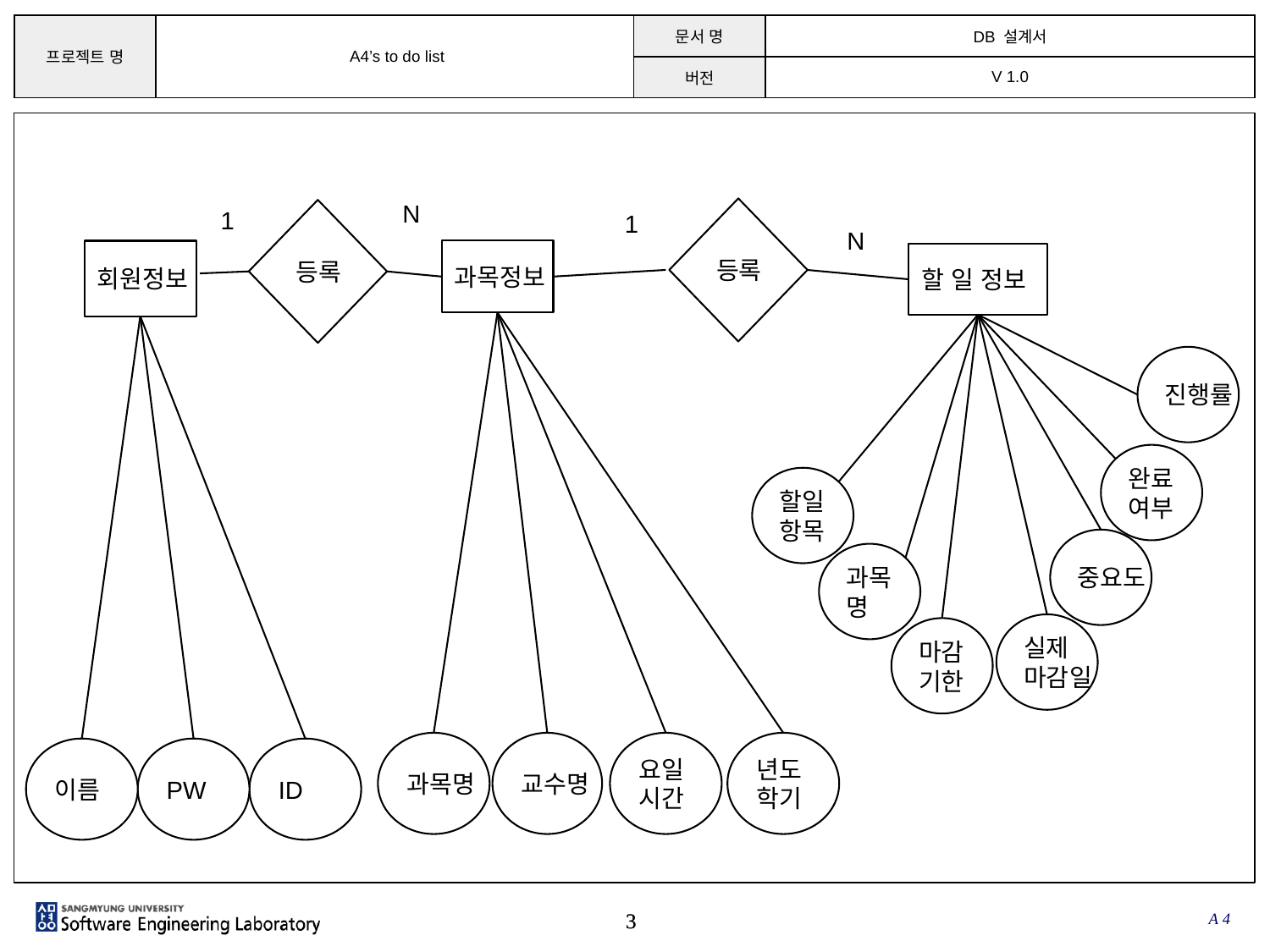

N
    1
등록
등록
    1
    N
회원정보
과목정보
할 일 정보
진행률
완료
여부
할일
항목
중요도
과목
명
실제
마감일
마감
기한
년도
학기
요일
시간
교수명
과목명
ID
이름
PW
A 4